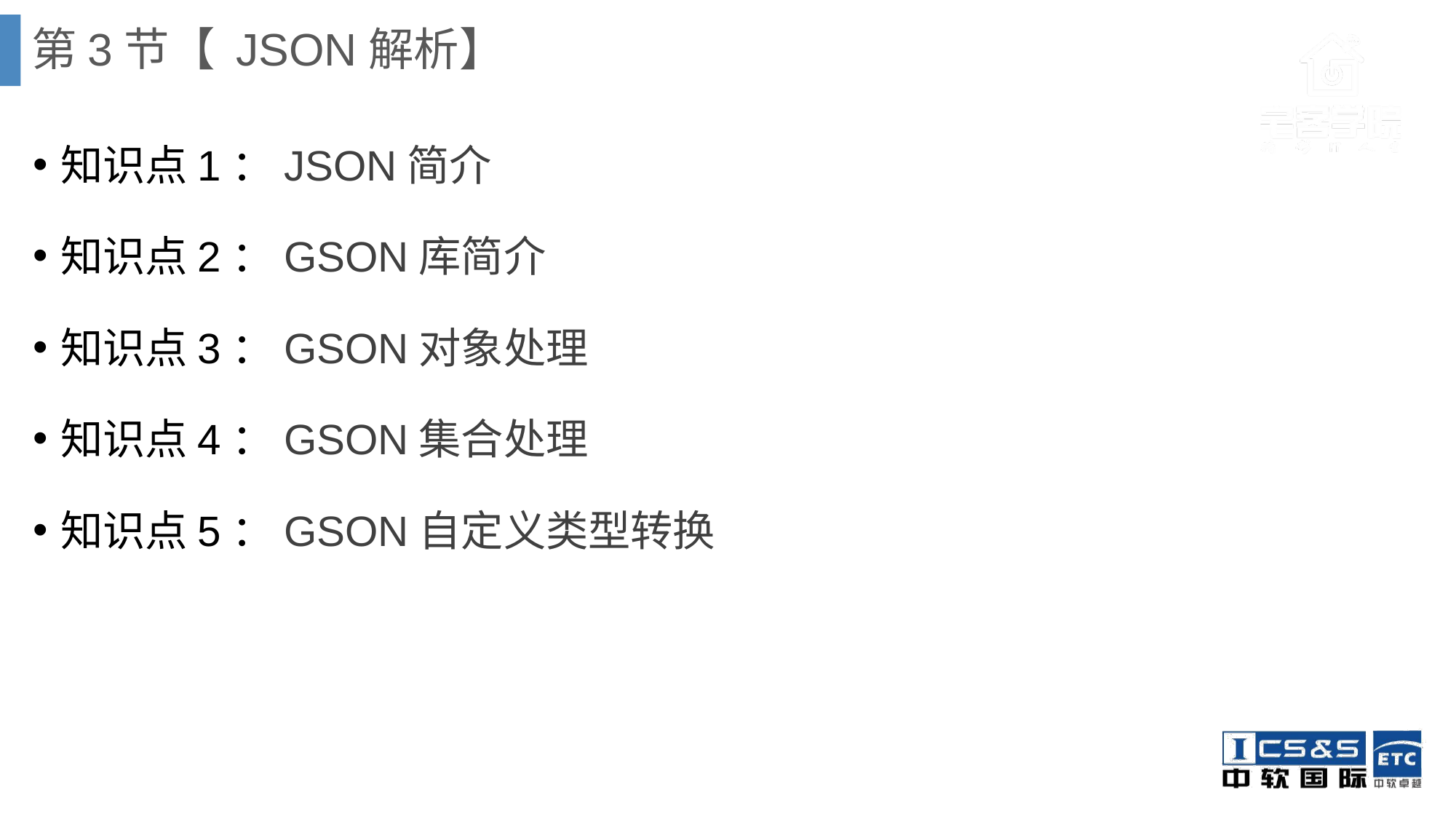

# 第3节【 JSON解析】
知识点1：JSON简介
知识点2：GSON库简介
知识点3：GSON对象处理
知识点4：GSON集合处理
知识点5：GSON自定义类型转换